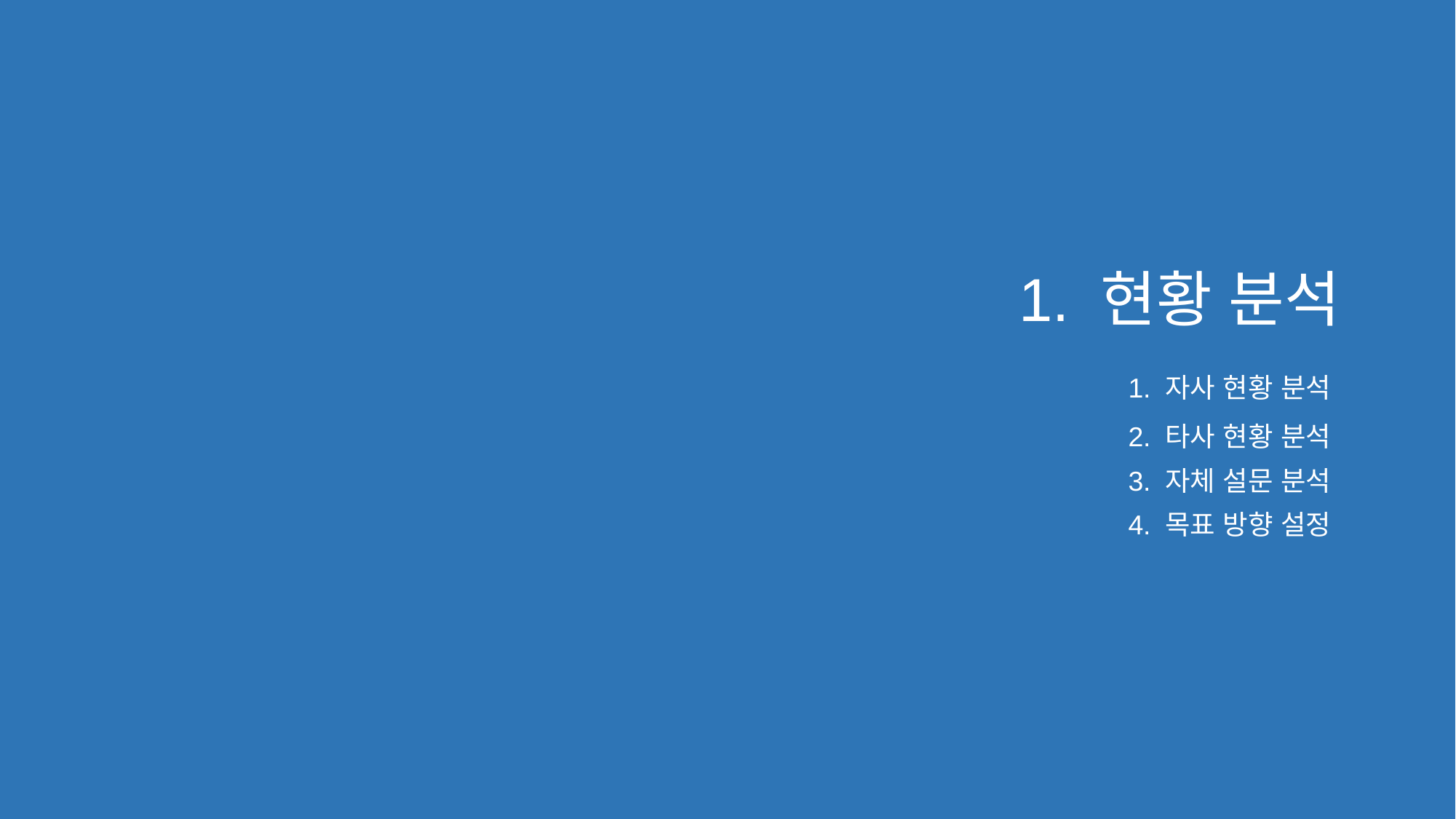

1. 현황 분석
1. 자사 현황 분석
2. 타사 현황 분석
3. 자체 설문 분석
4. 목표 방향 설정